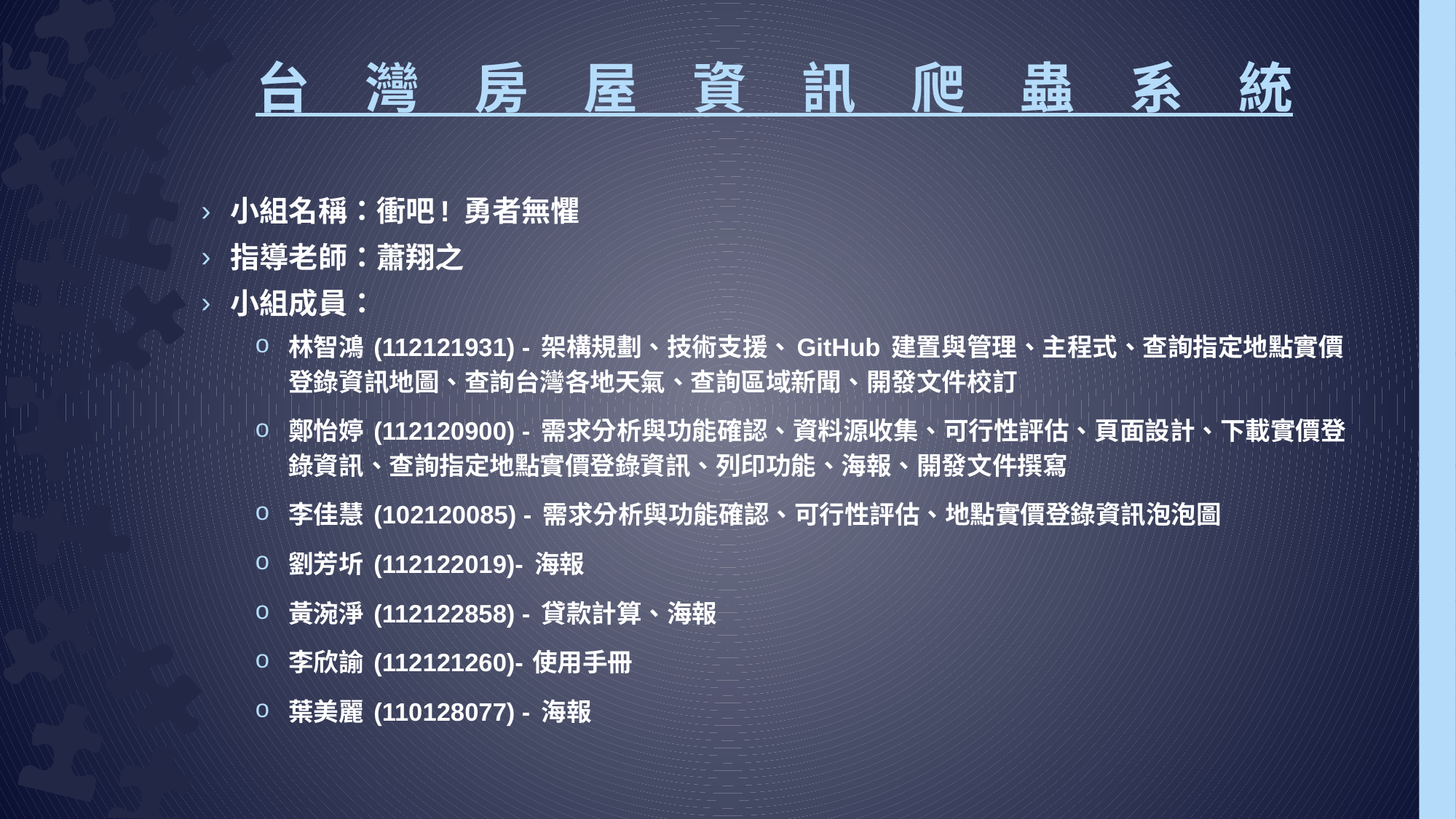

# 台　灣　房　屋　資　訊　爬　蟲　系　統
小組名稱：衝吧! 勇者無懼
指導老師：蕭翔之
小組成員：
林智鴻 (112121931) - 架構規劃、技術支援、GitHub 建置與管理、主程式、查詢指定地點實價登錄資訊地圖、查詢台灣各地天氣、查詢區域新聞、開發文件校訂
鄭怡婷 (112120900) - 需求分析與功能確認、資料源收集、可行性評估、頁面設計、下載實價登錄資訊、查詢指定地點實價登錄資訊、列印功能、海報、開發文件撰寫
李佳慧 (102120085) - 需求分析與功能確認、可行性評估、地點實價登錄資訊泡泡圖
劉芳圻 (112122019)- 海報
黃涴淨 (112122858) - 貸款計算、海報
李欣諭 (112121260)- 使用手冊
葉美麗 (110128077) - 海報